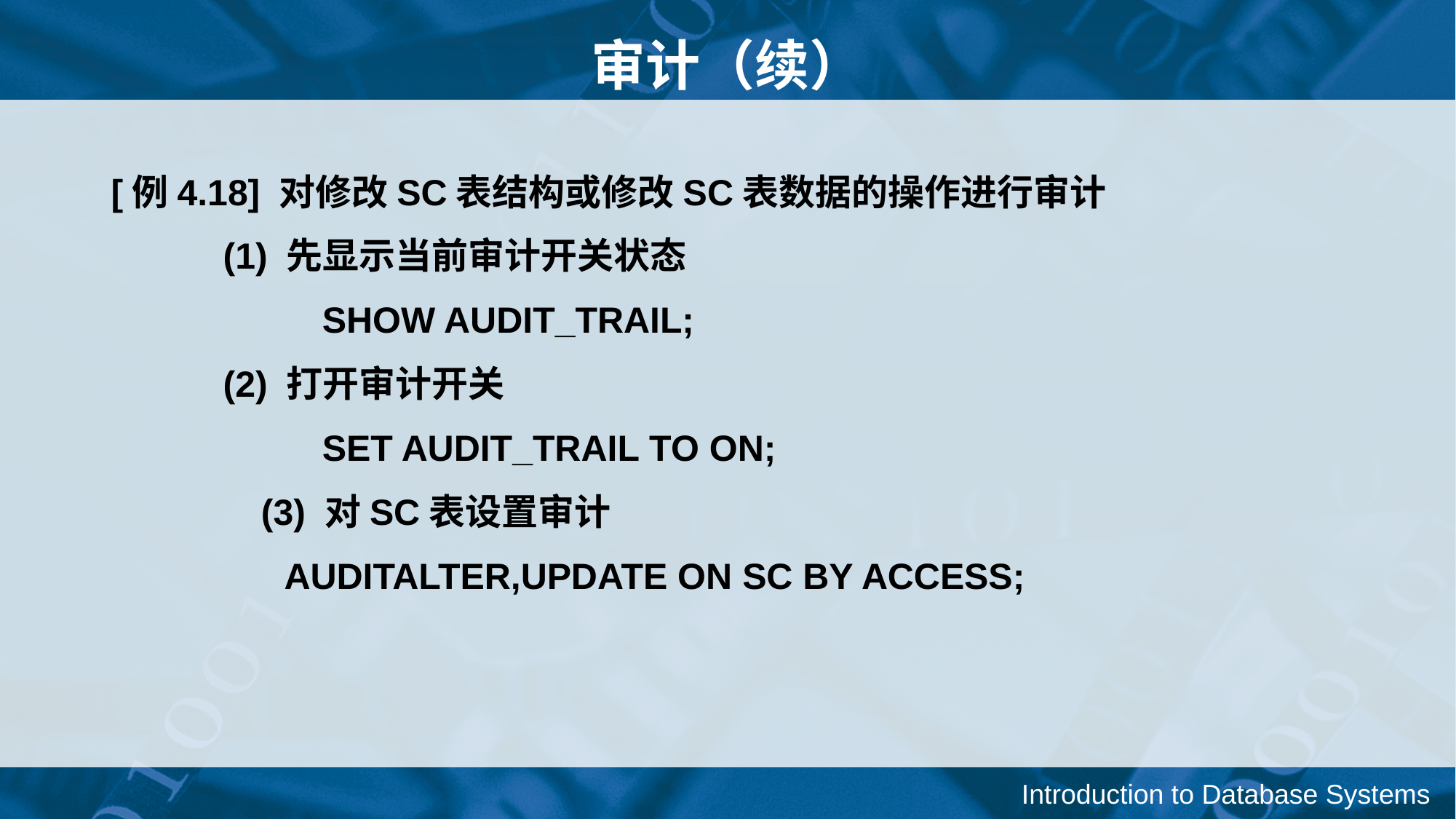

审计（续）
[例4.18] 对修改SC表结构或修改SC表数据的操作进行审计
           (1) 先显示当前审计开关状态
		      SHOW AUDIT_TRAIL;
           (2) 打开审计开关
		      SET AUDIT_TRAIL TO ON;
		(3) 对SC表设置审计
                 AUDITALTER,UPDATE ON SC BY ACCESS;